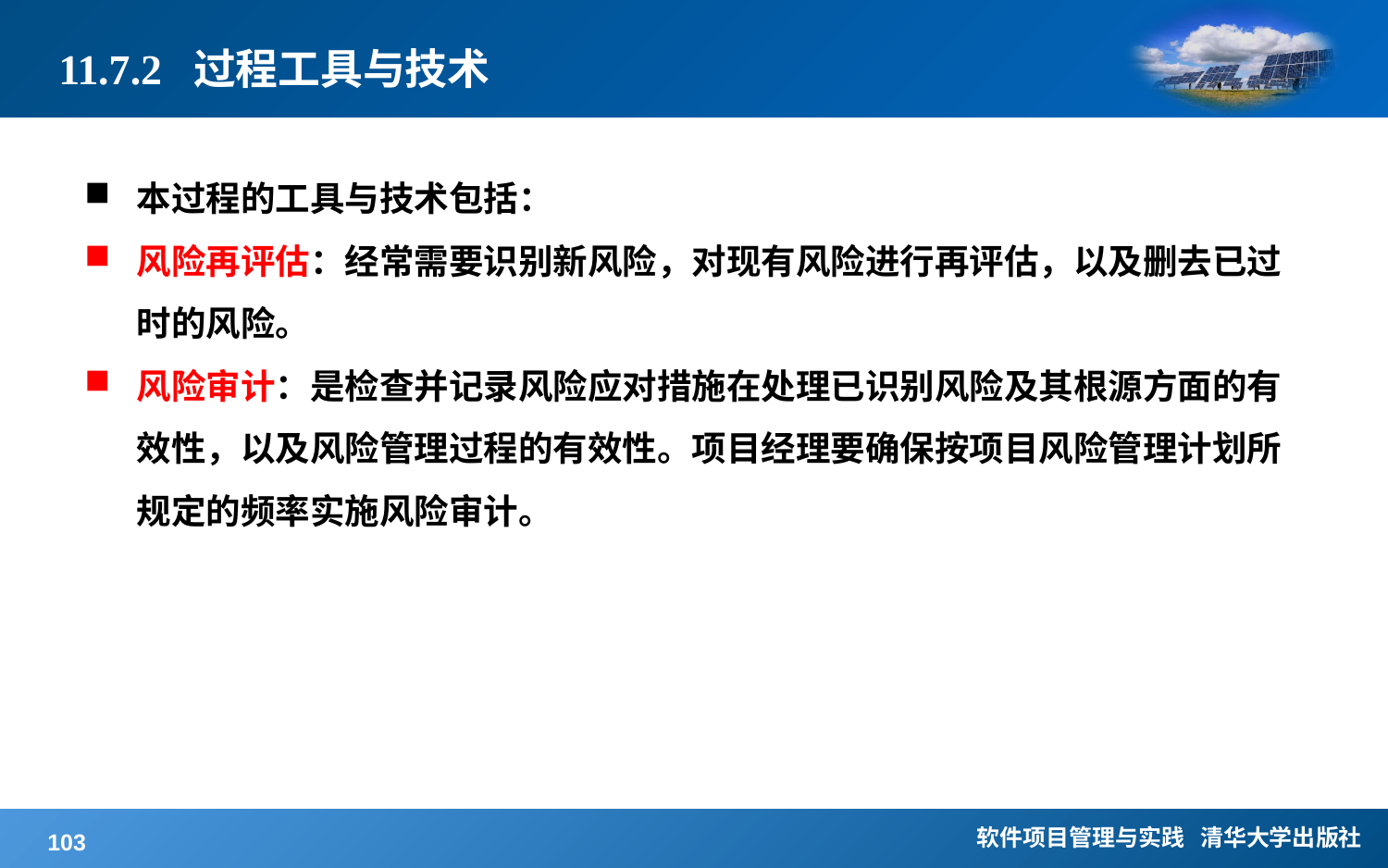

# 11.7.2  过程工具与技术
本过程的工具与技术包括：
风险再评估：经常需要识别新风险，对现有风险进行再评估，以及删去已过时的风险。
风险审计：是检查并记录风险应对措施在处理已识别风险及其根源方面的有效性，以及风险管理过程的有效性。项目经理要确保按项目风险管理计划所规定的频率实施风险审计。